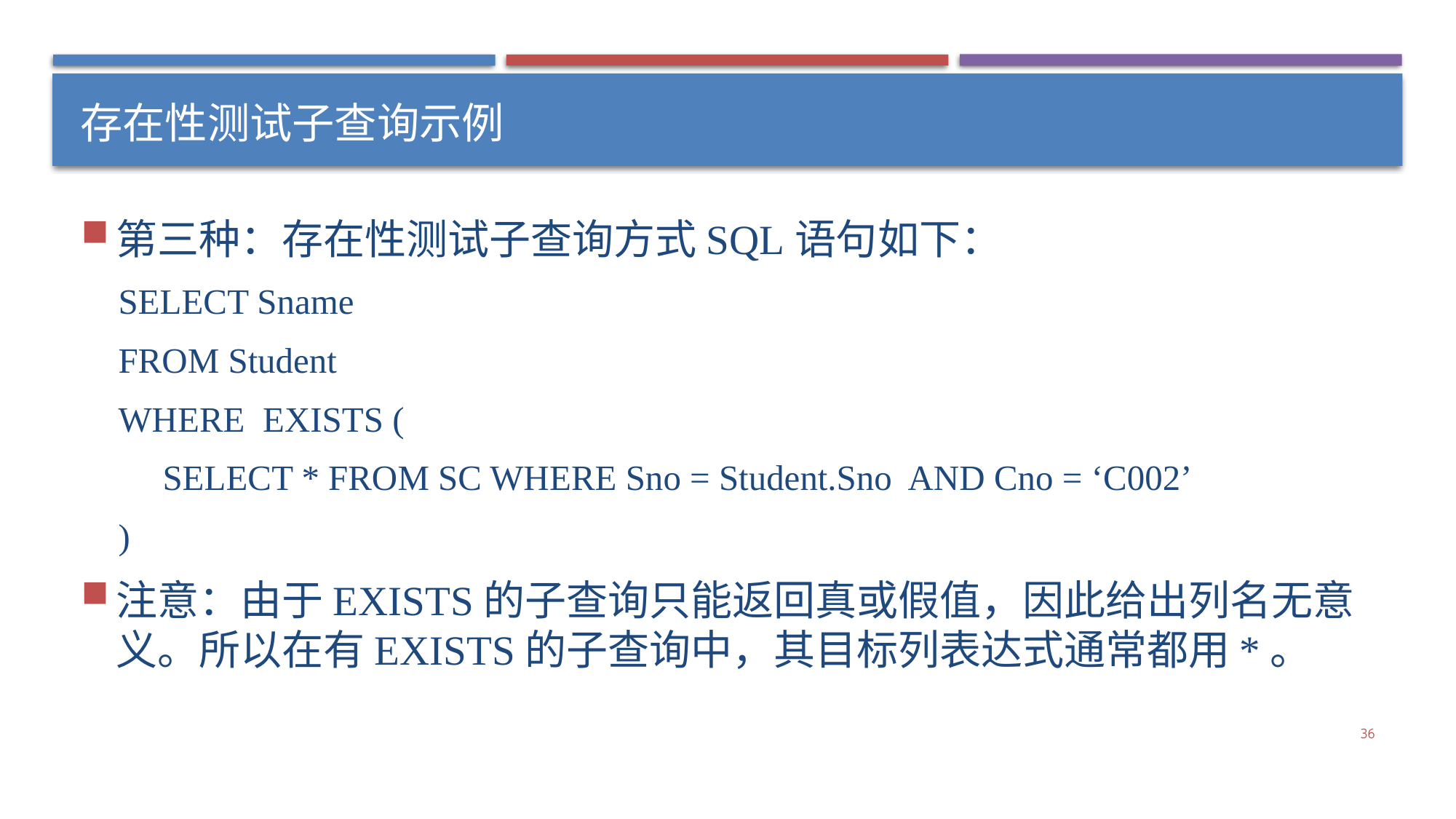

# 存在性测试子查询示例
第三种：存在性测试子查询方式SQL语句如下：
SELECT Sname
FROM Student
WHERE  EXISTS (
     SELECT * FROM SC WHERE Sno = Student.Sno  AND Cno = ‘C002’
)
注意：由于EXISTS的子查询只能返回真或假值，因此给出列名无意义。所以在有EXISTS的子查询中，其目标列表达式通常都用*。

36